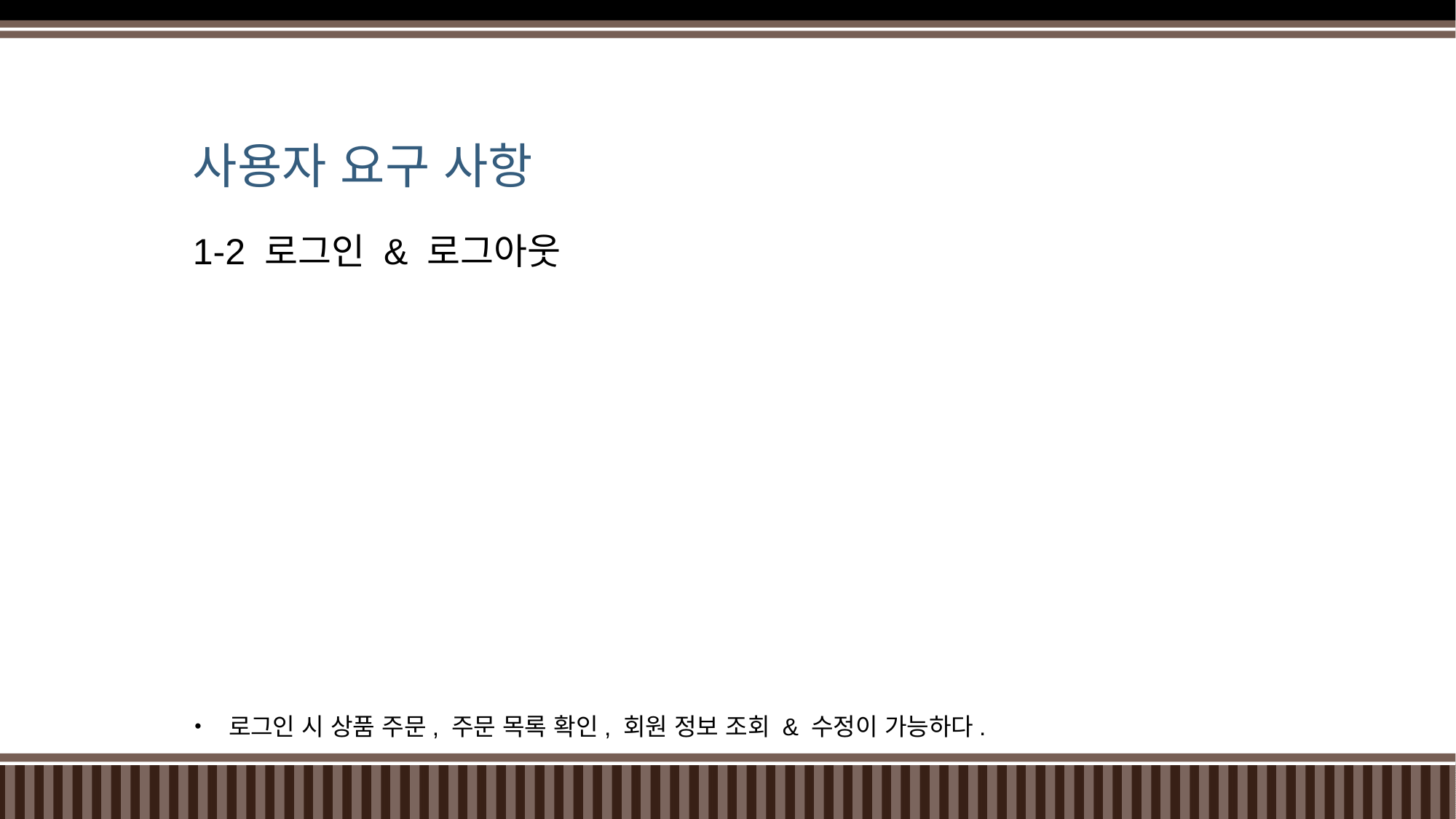

# 사용자 요구 사항
1-2 로그인 & 로그아웃
로그인 시 상품 주문, 주문 목록 확인, 회원 정보 조회 & 수정이 가능하다.